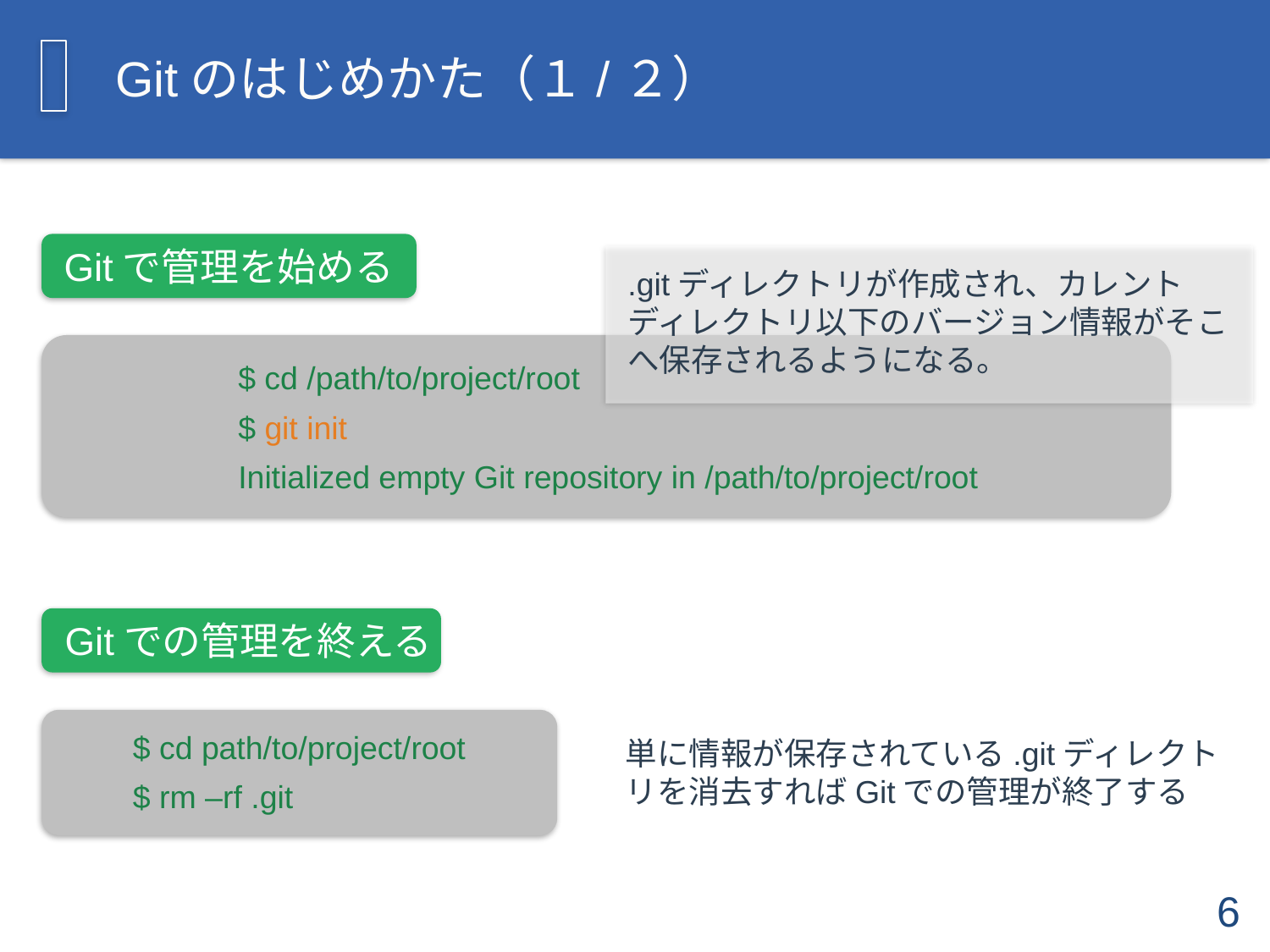

# Gitのはじめかた（１/２）

Gitで管理を始める

.gitディレクトリが作成され、カレントディレクトリ以下のバージョン情報がそこへ保存されるようになる。

$ cd /path/to/project/root
$ git init
Initialized empty Git repository in /path/to/project/root

Gitでの管理を終える

$ cd path/to/project/root
$ rm –rf .git
単に情報が保存されている.gitディレクトリを消去すればGitでの管理が終了する
6